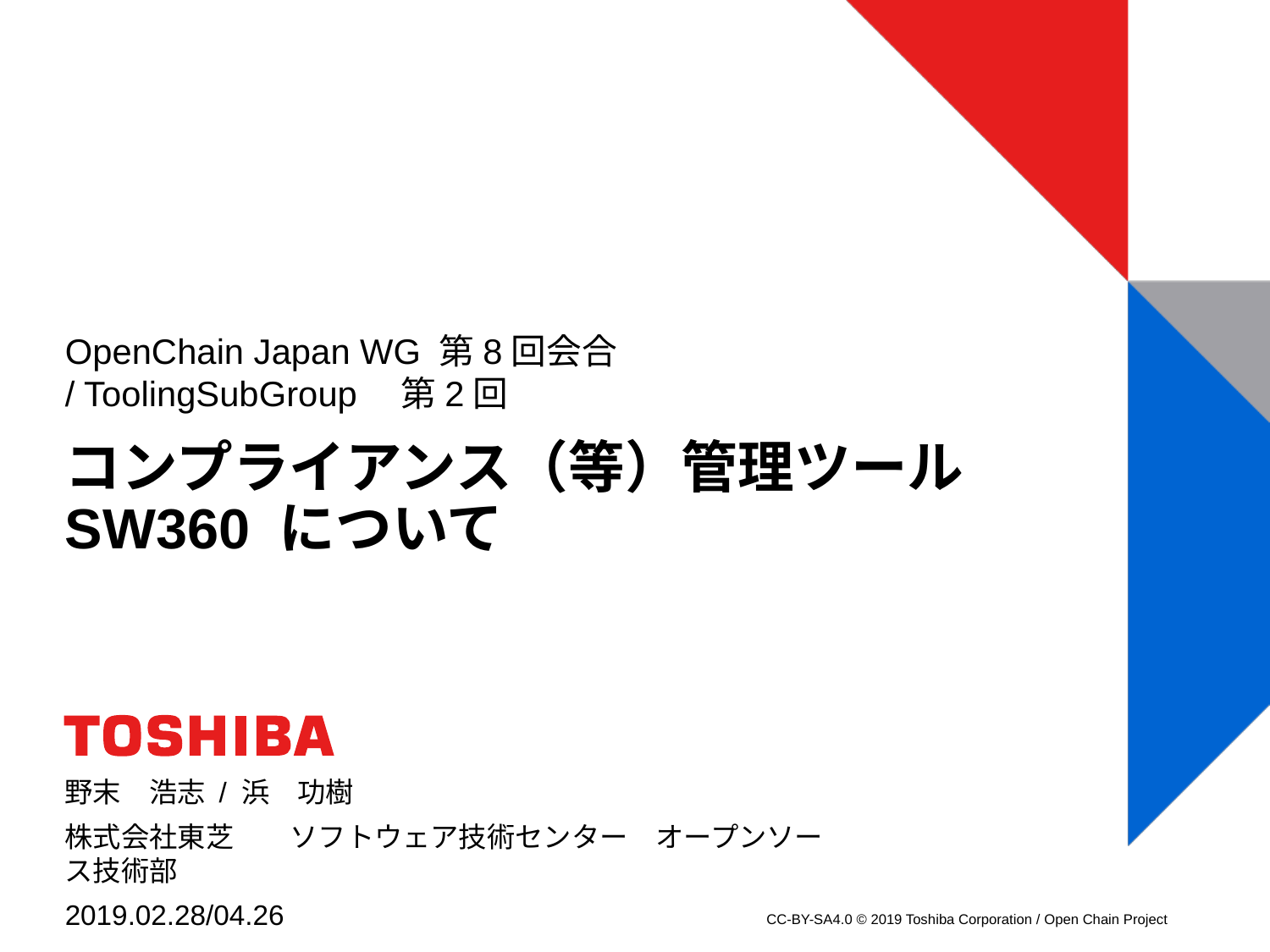

OpenChain Japan WG 第8回会合
/ ToolingSubGroup　第2回
# コンプライアンス（等）管理ツール SW360 について
野末　浩志 / 浜　功樹
株式会社東芝　　ソフトウェア技術センター　オープンソース技術部
2019.02.28/04.26